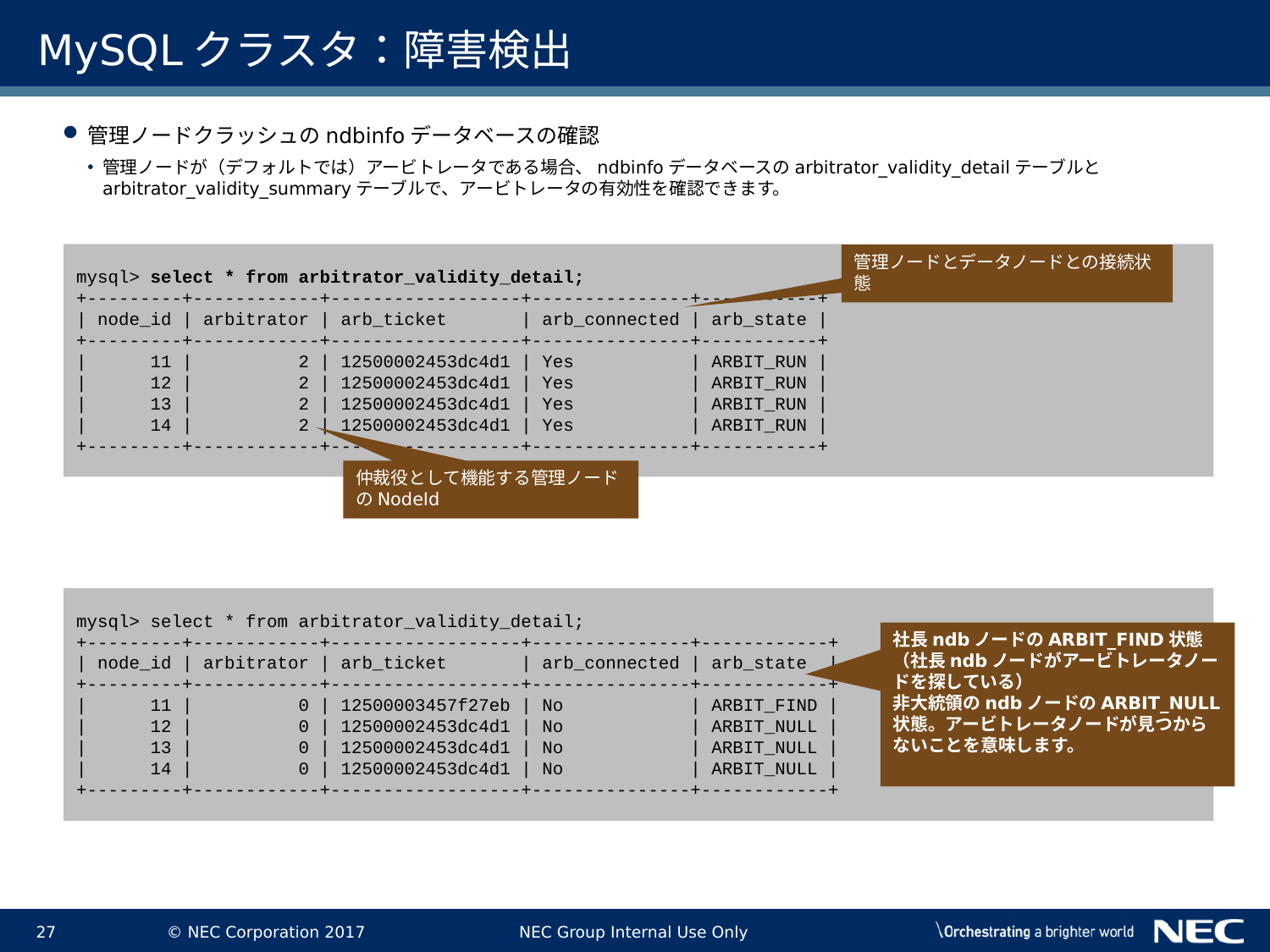

# MySQLクラスタ：障害検出
管理ノードクラッシュのndbinfoデータベースの確認
管理ノードが（デフォルトでは）アービトレータである場合、ndbinfoデータベースのarbitrator_validity_detailテーブルとarbitrator_validity_summaryテーブルで、アービトレータの有効性を確認できます。

mysql> select * from arbitrator_validity_detail;
+---------+------------+------------------+---------------+-----------+
| node_id | arbitrator | arb_ticket       | arb_connected | arb_state |
+---------+------------+------------------+---------------+-----------+
|      11 |          2 | 12500002453dc4d1 | Yes           | ARBIT_RUN |
|      12 |          2 | 12500002453dc4d1 | Yes           | ARBIT_RUN |
|      13 |          2 | 12500002453dc4d1 | Yes           | ARBIT_RUN |
|      14 |          2 | 12500002453dc4d1 | Yes           | ARBIT_RUN |
+---------+------------+------------------+---------------+-----------+
管理ノードとデータノードとの接続状態
仲裁役として機能する管理ノードのNodeId
mysql> select * from arbitrator_validity_detail;
+---------+------------+------------------+---------------+------------+
| node_id | arbitrator | arb_ticket       | arb_connected | arb_state  |
+---------+------------+------------------+---------------+------------+
|      11 |          0 | 12500003457f27eb | No            | ARBIT_FIND |
|      12 |          0 | 12500002453dc4d1 | No            | ARBIT_NULL |
|      13 |          0 | 12500002453dc4d1 | No            | ARBIT_NULL |
|      14 |          0 | 12500002453dc4d1 | No            | ARBIT_NULL |
+---------+------------+------------------+---------------+------------+
社長ndbノードのARBIT_FIND状態（社長ndbノードがアービトレータノードを探している）
非大統領のndbノードのARBIT_NULL状態。アービトレータノードが見つからないことを意味します。